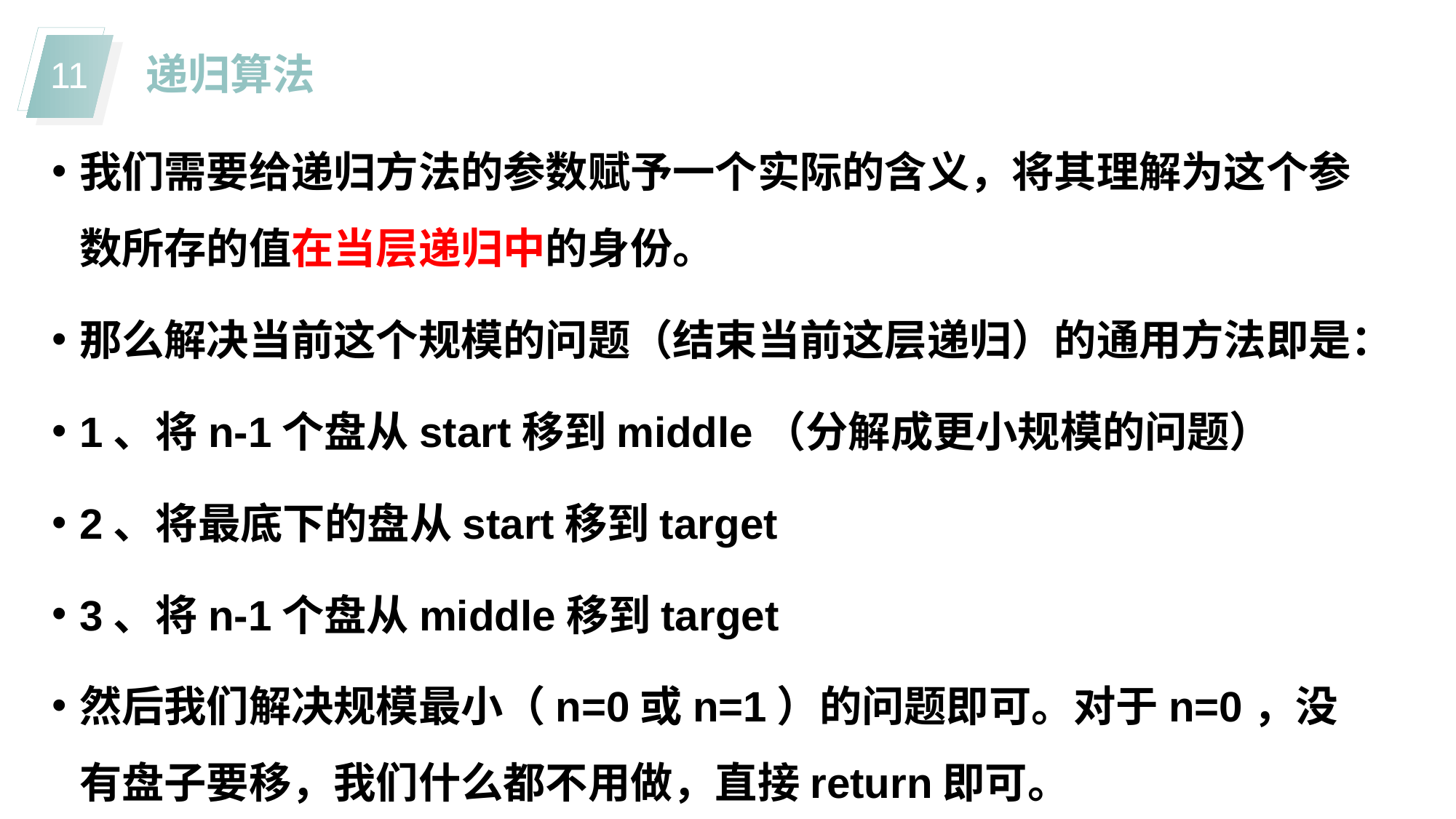

递归算法
我们需要给递归方法的参数赋予一个实际的含义，将其理解为这个参数所存的值在当层递归中的身份。
那么解决当前这个规模的问题（结束当前这层递归）的通用方法即是：
1、将n-1个盘从start移到middle（分解成更小规模的问题）
2、将最底下的盘从start移到target
3、将n-1个盘从middle移到target
然后我们解决规模最小（n=0或n=1）的问题即可。对于n=0，没有盘子要移，我们什么都不用做，直接return即可。